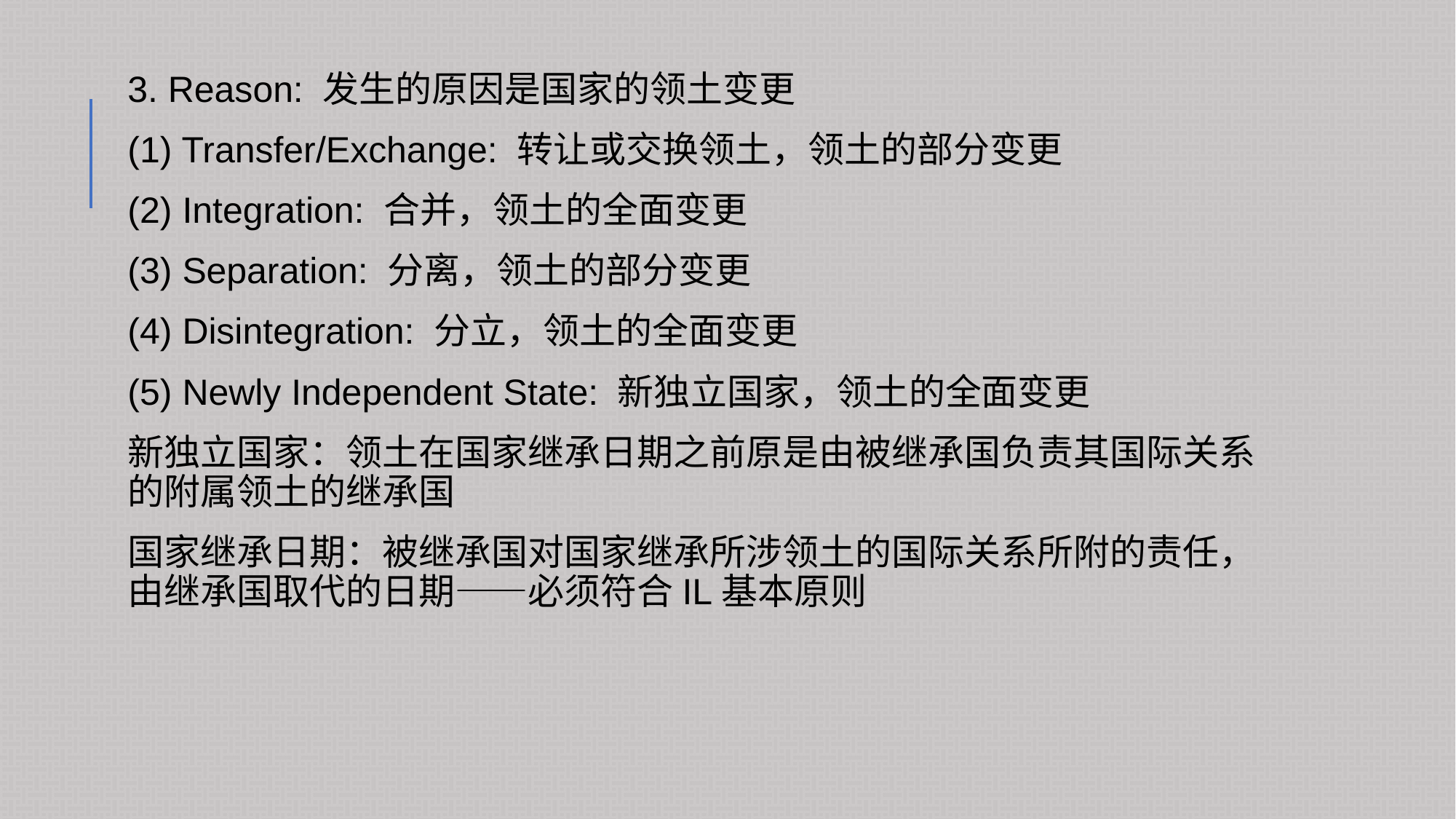

3. Reason: 发生的原因是国家的领土变更
(1) Transfer/Exchange: 转让或交换领土，领土的部分变更
(2) Integration: 合并，领土的全面变更
(3) Separation: 分离，领土的部分变更
(4) Disintegration: 分立，领土的全面变更
(5) Newly Independent State: 新独立国家，领土的全面变更
新独立国家：领土在国家继承日期之前原是由被继承国负责其国际关系的附属领土的继承国
国家继承日期：被继承国对国家继承所涉领土的国际关系所附的责任，由继承国取代的日期——必须符合IL基本原则